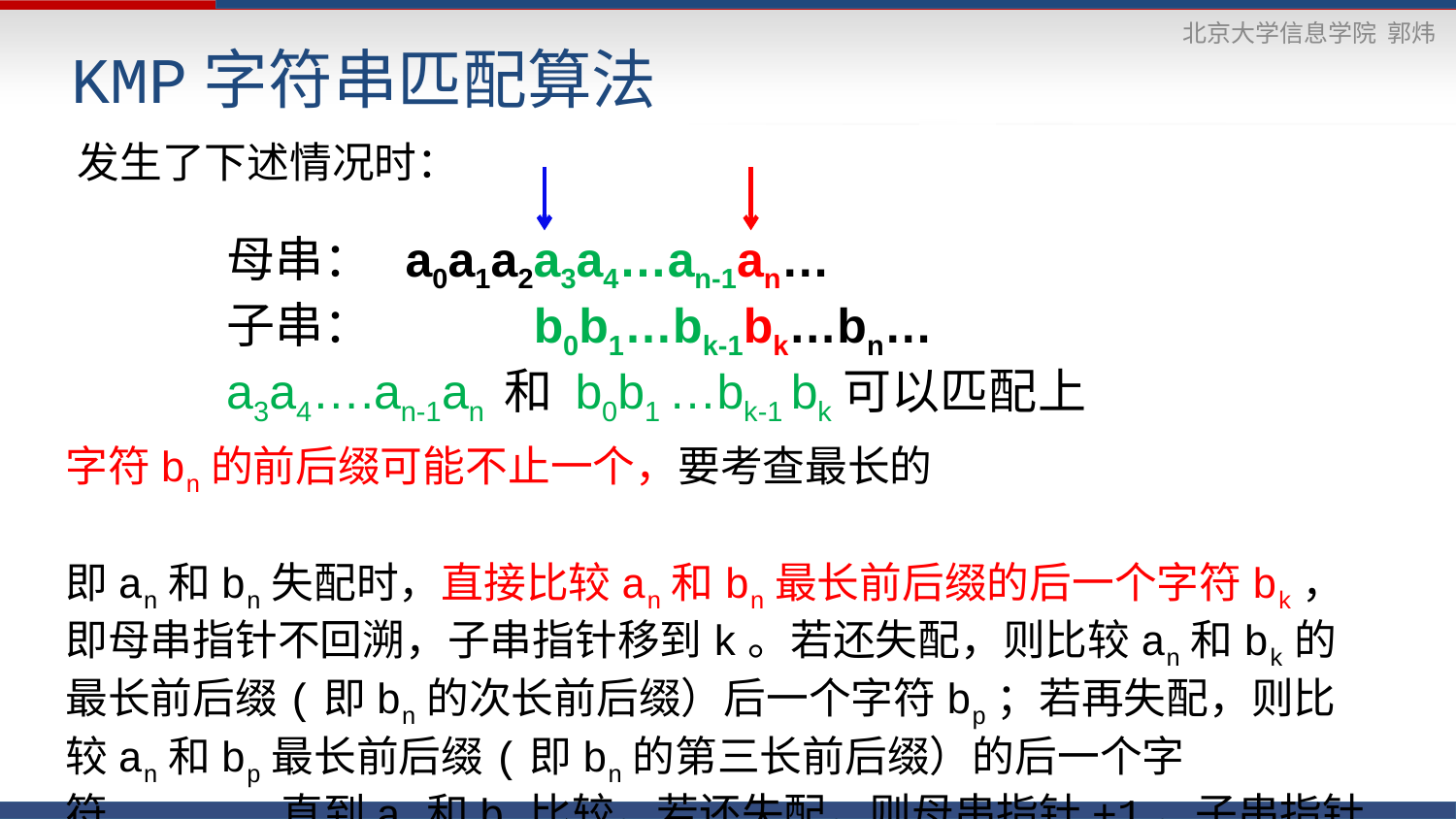

# KMP字符串匹配算法
发生了下述情况时：

母串：  a0a1a2a3a4…an-1an…
子串：  a1a2a3b0b1…bk-1bk…bn…
a3a4….an-1an 和 b0b1 …bk-1 bk可以匹配上
字符bn的前后缀可能不止一个，要考查最长的

即an和bn失配时，直接比较an和bn最长前后缀的后一个字符bk，即母串指针不回溯，子串指针移到k。若还失配，则比较an和bk的最长前后缀(即bn的次长前后缀）后一个字符bp；若再失配，则比较an和bp最长前后缀(即bn的第三长前后缀）的后一个字符......直到an和b0比较，若还失配，则母串指针+1，子串指针回0。